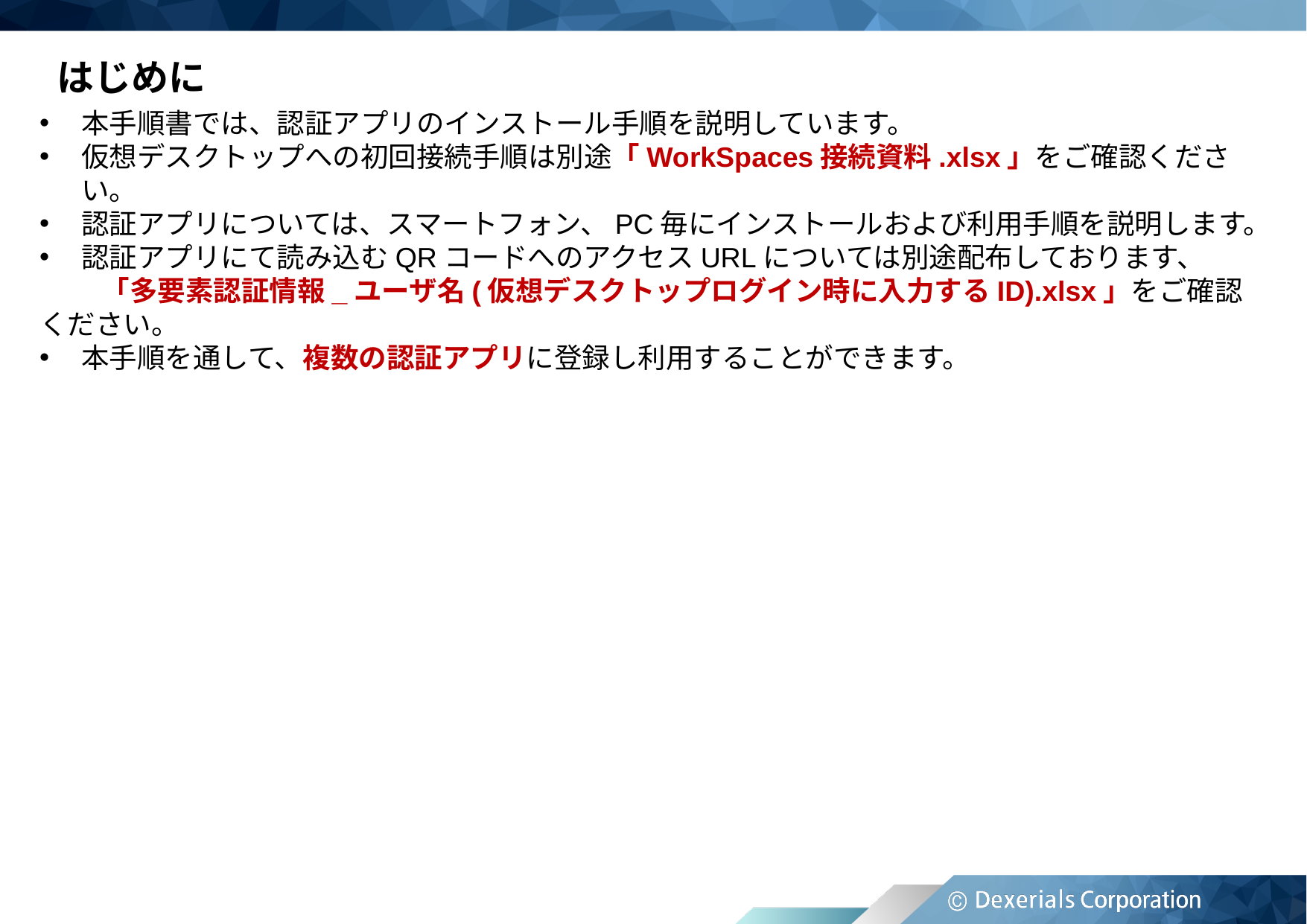

はじめに
本手順書では、認証アプリのインストール手順を説明しています。
仮想デスクトップへの初回接続手順は別途「WorkSpaces接続資料.xlsx」をご確認ください。
認証アプリについては、スマートフォン、PC毎にインストールおよび利用手順を説明します。
認証アプリにて読み込むQRコードへのアクセスURLについては別途配布しております、
　　 「多要素認証情報_ユーザ名(仮想デスクトップログイン時に入力するID).xlsx」をご確認ください。
本手順を通して、複数の認証アプリに登録し利用することができます。